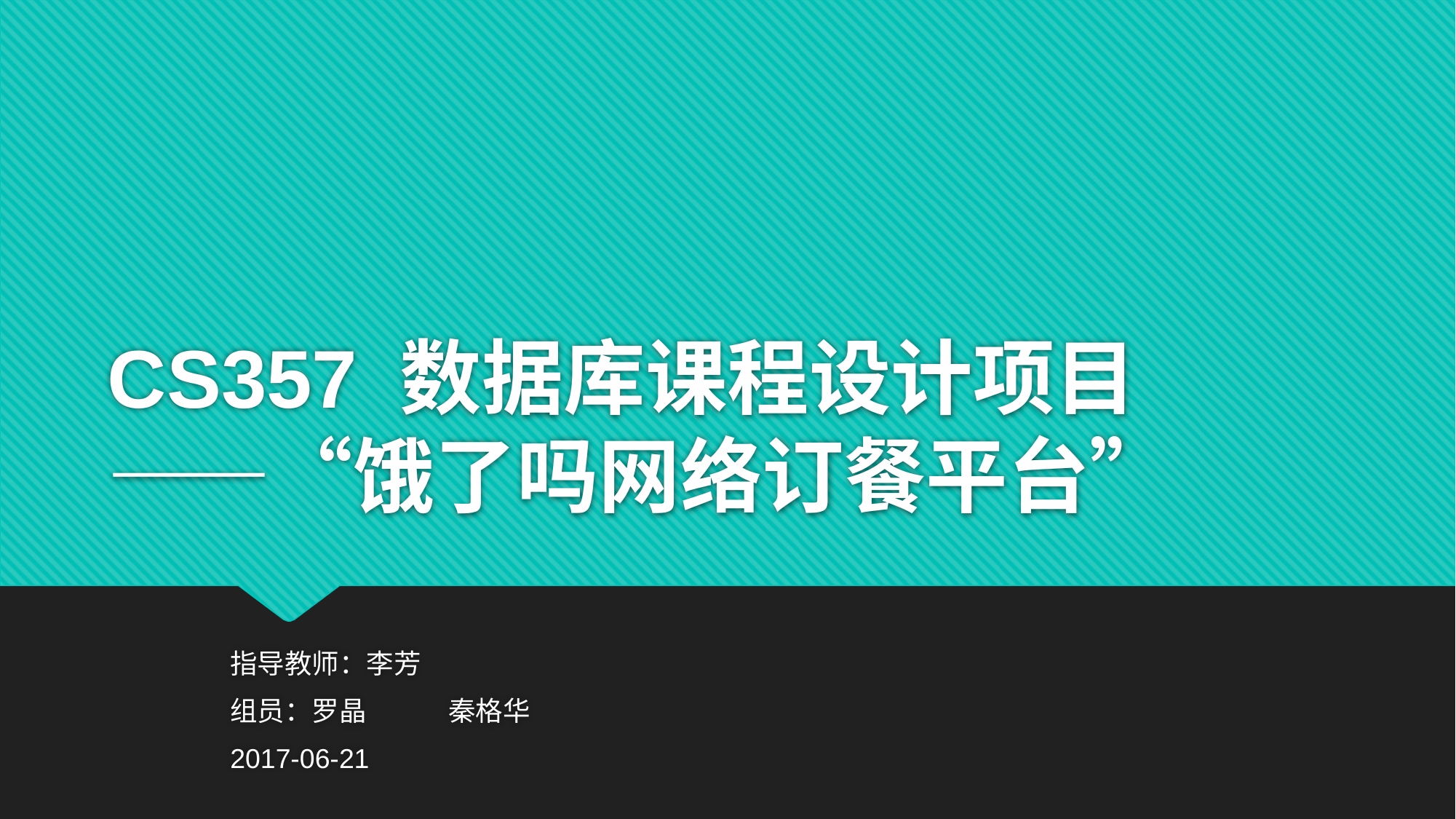

# CS357 数据库课程设计项目 ——“饿了吗网络订餐平台”
指导教师：李芳
组员：罗晶	秦格华
2017-06-21